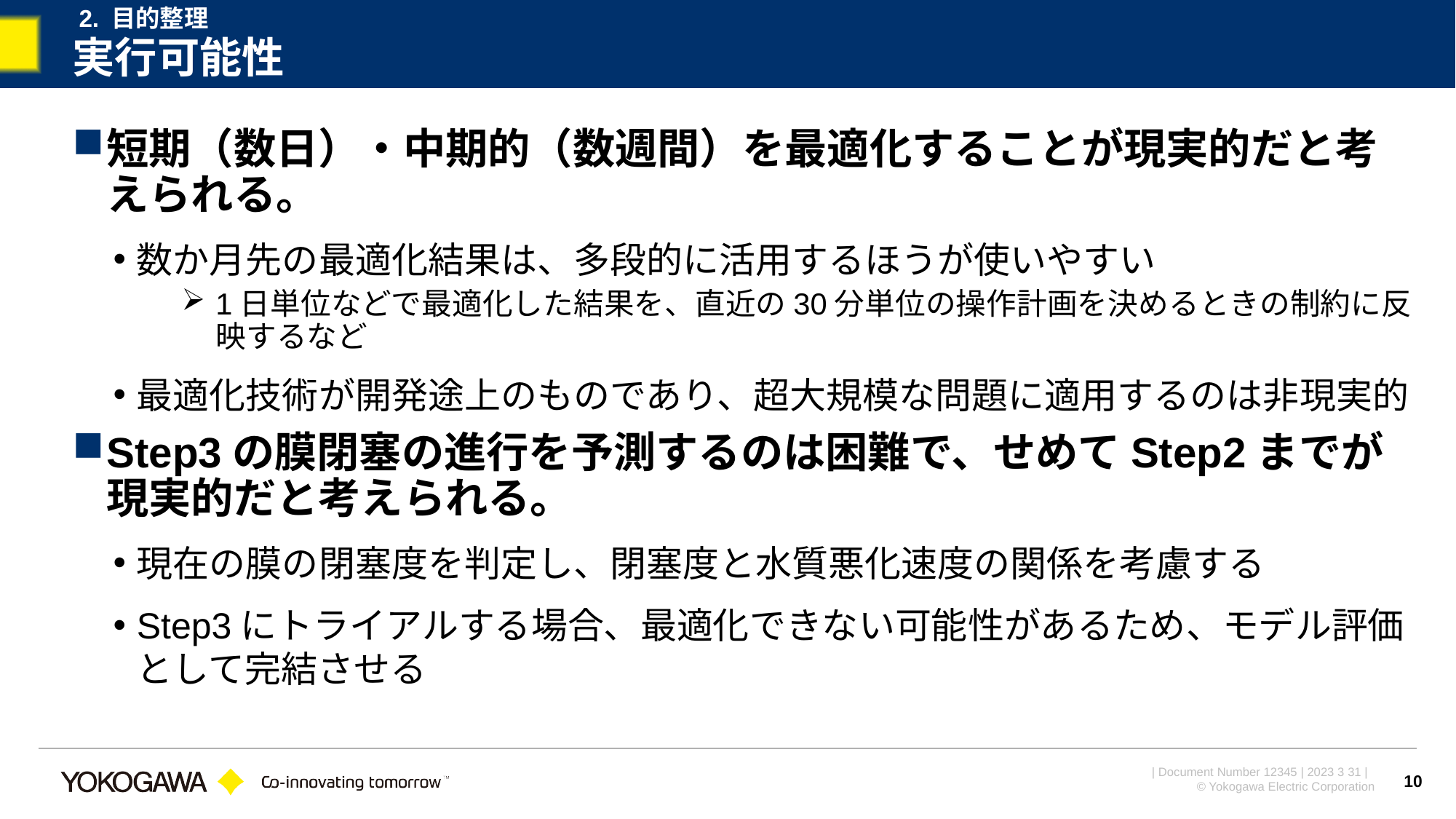

2. 目的整理
# 実行可能性
短期（数日）・中期的（数週間）を最適化することが現実的だと考えられる。
数か月先の最適化結果は、多段的に活用するほうが使いやすい
1日単位などで最適化した結果を、直近の30分単位の操作計画を決めるときの制約に反映するなど
最適化技術が開発途上のものであり、超大規模な問題に適用するのは非現実的
Step3の膜閉塞の進行を予測するのは困難で、せめてStep2までが現実的だと考えられる。
現在の膜の閉塞度を判定し、閉塞度と水質悪化速度の関係を考慮する
Step3にトライアルする場合、最適化できない可能性があるため、モデル評価として完結させる
10